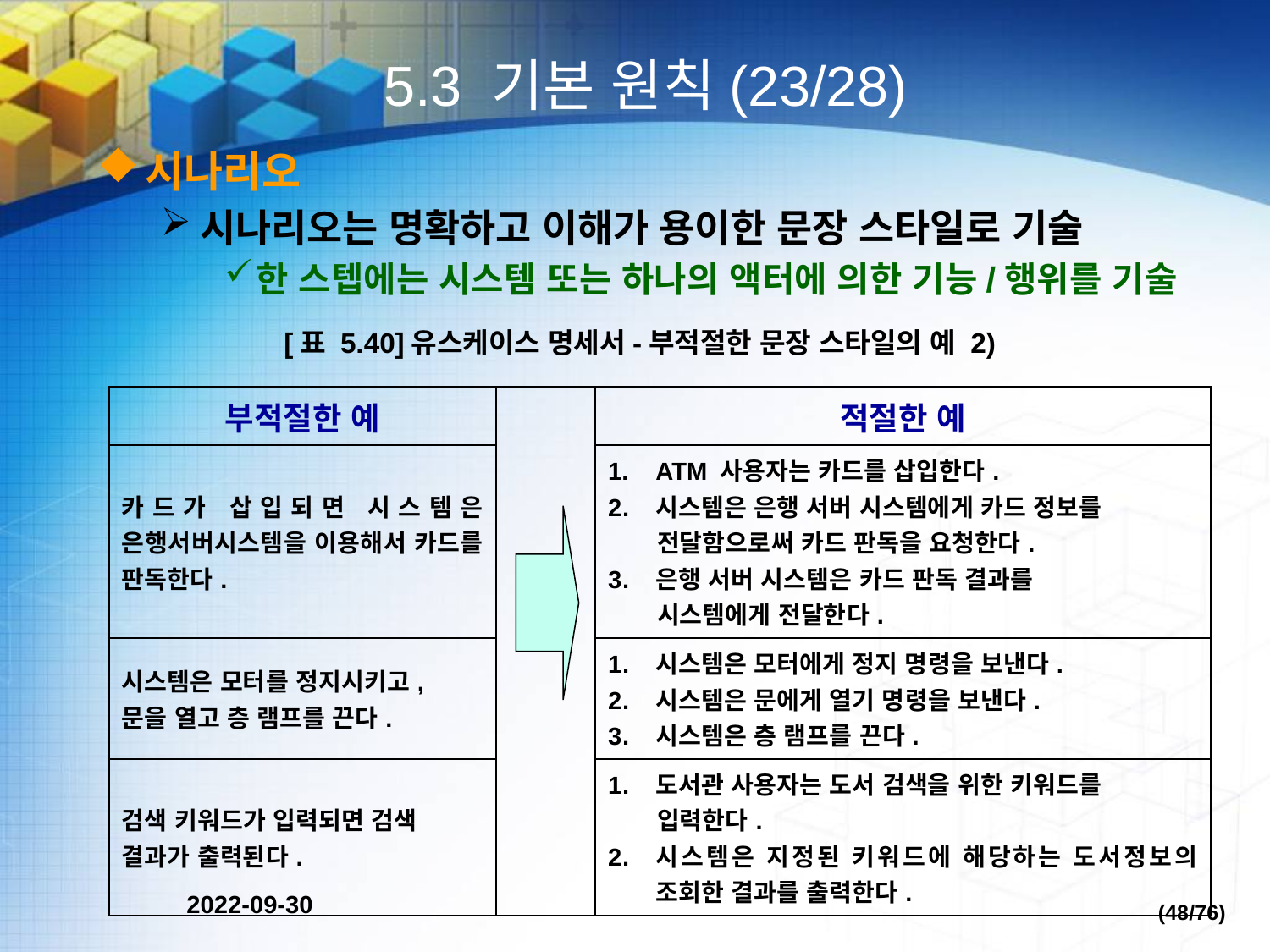

# 5.3 기본 원칙(23/28)
시나리오
시나리오는 명확하고 이해가 용이한 문장 스타일로 기술
한 스텝에는 시스템 또는 하나의 액터에 의한 기능/행위를 기술

[표 5.40]유스케이스 명세서-부적절한 문장 스타일의 예 2)
| 부적절한 예 |  | 적절한 예 |
| --- | --- | --- |
| 카드가 삽입되면 시스템은 은행서버시스템을 이용해서 카드를 판독한다. |  | ATM 사용자는 카드를 삽입한다. 시스템은 은행 서버 시스템에게 카드 정보를 전달함으로써 카드 판독을 요청한다. 은행 서버 시스템은 카드 판독 결과를 시스템에게 전달한다. |
| 시스템은 모터를 정지시키고, 문을 열고 층 램프를 끈다. |  | 시스템은 모터에게 정지 명령을 보낸다. 시스템은 문에게 열기 명령을 보낸다. 시스템은 층 램프를 끈다. |
| 검색 키워드가 입력되면 검색 결과가 출력된다. |  | 도서관 사용자는 도서 검색을 위한 키워드를 입력한다. 시스템은 지정된 키워드에 해당하는 도서정보의 조회한 결과를 출력한다. |

(48/76)
2022-09-30